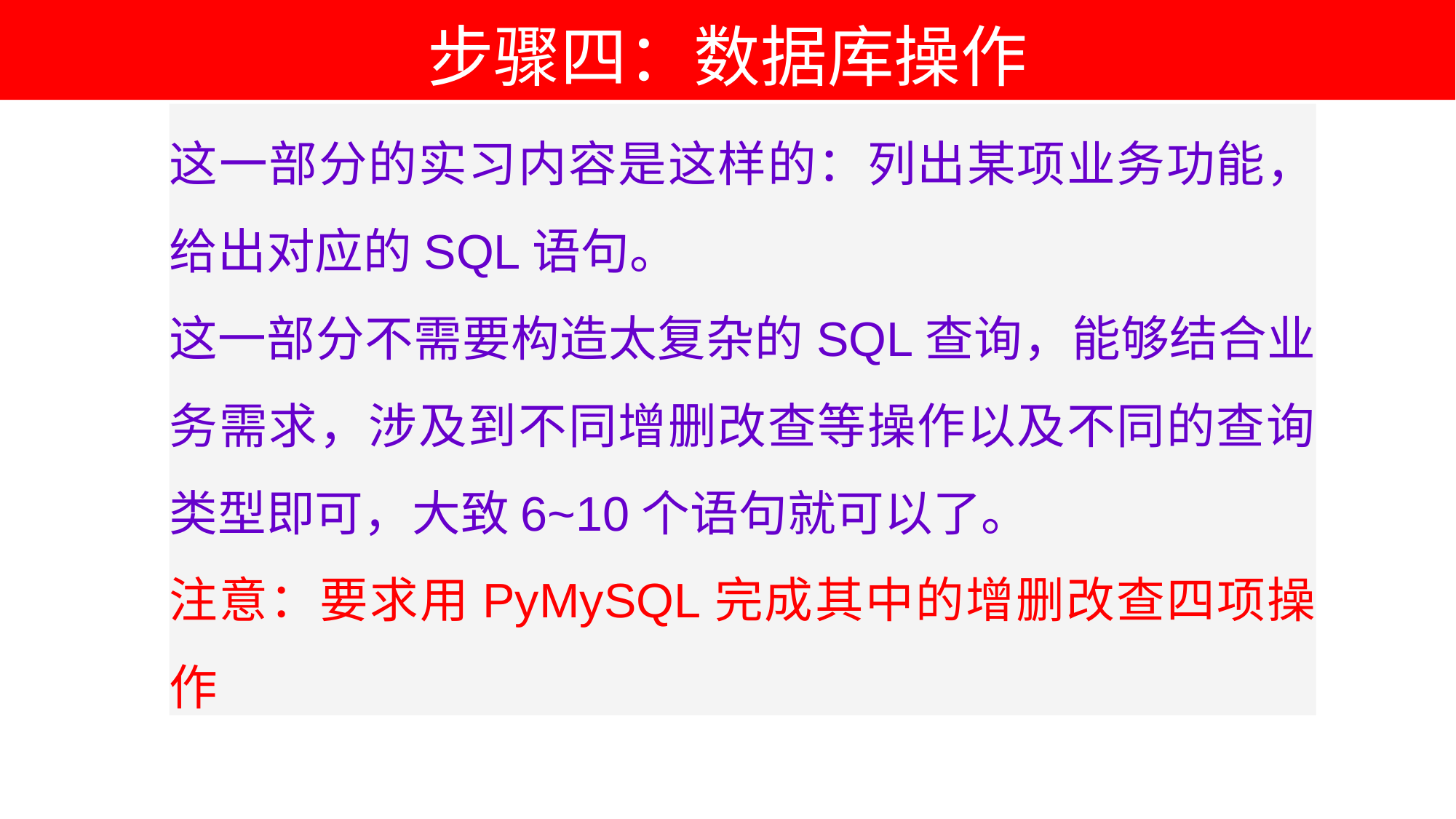

# 步骤四：数据库操作
这一部分的实习内容是这样的：列出某项业务功能，给出对应的SQL语句。
这一部分不需要构造太复杂的SQL查询，能够结合业务需求，涉及到不同增删改查等操作以及不同的查询类型即可，大致6~10个语句就可以了。
注意：要求用PyMySQL完成其中的增删改查四项操作